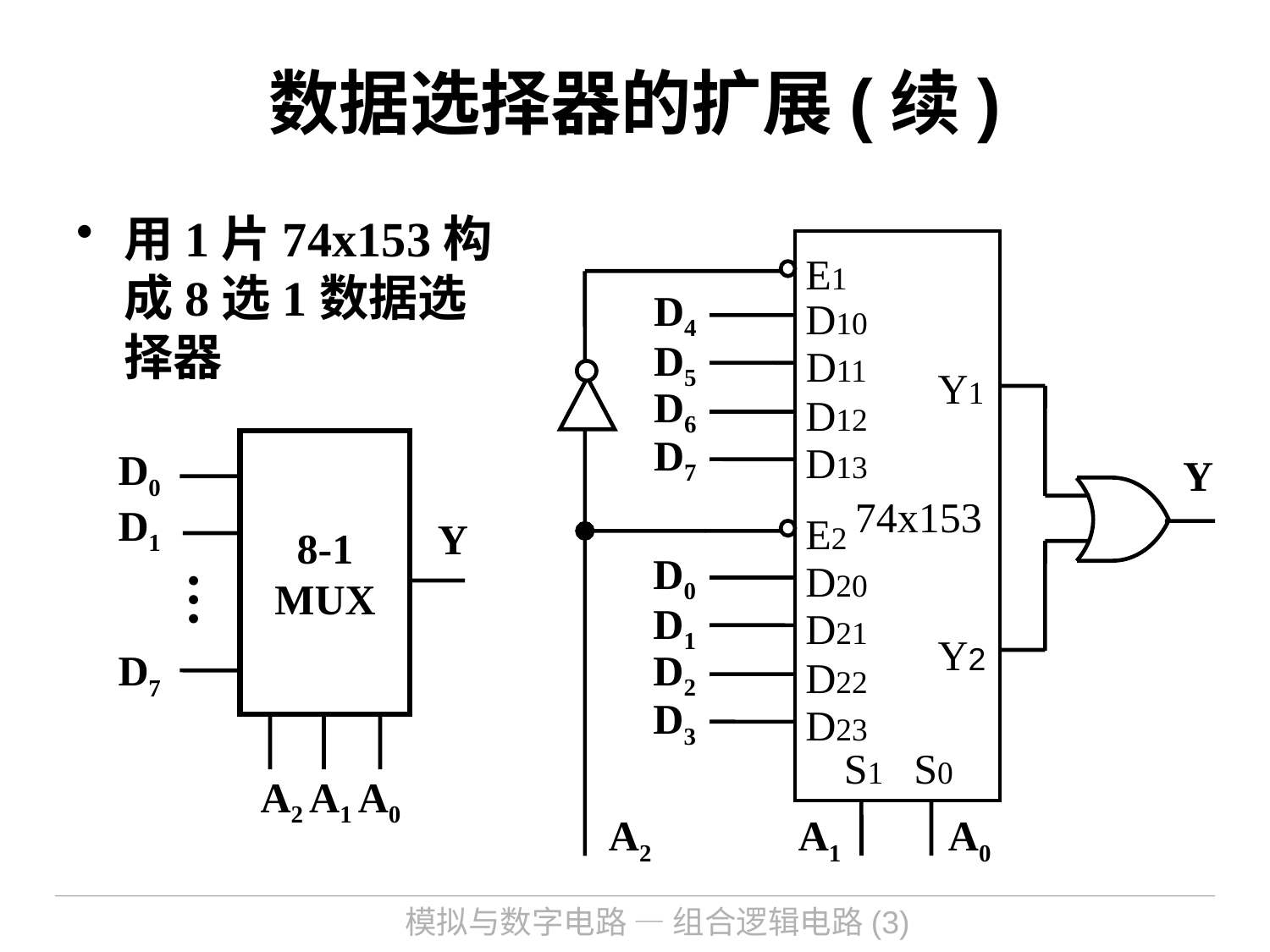

# 数据选择器的扩展(续)
用1片74x153构成8选1数据选择器

E1

A2

D4
D5
D6
D7
D10

D11

D12

D13

Y1

Y

8-1
MUX
D0

74x153
D1
E2
Y

D0
D1
D2
D3
D20
…

D21
Y2

D7
D22

D23

S1
S0
A2 A1 A0

A1
A0

模拟与数字电路 — 组合逻辑电路(3)
12